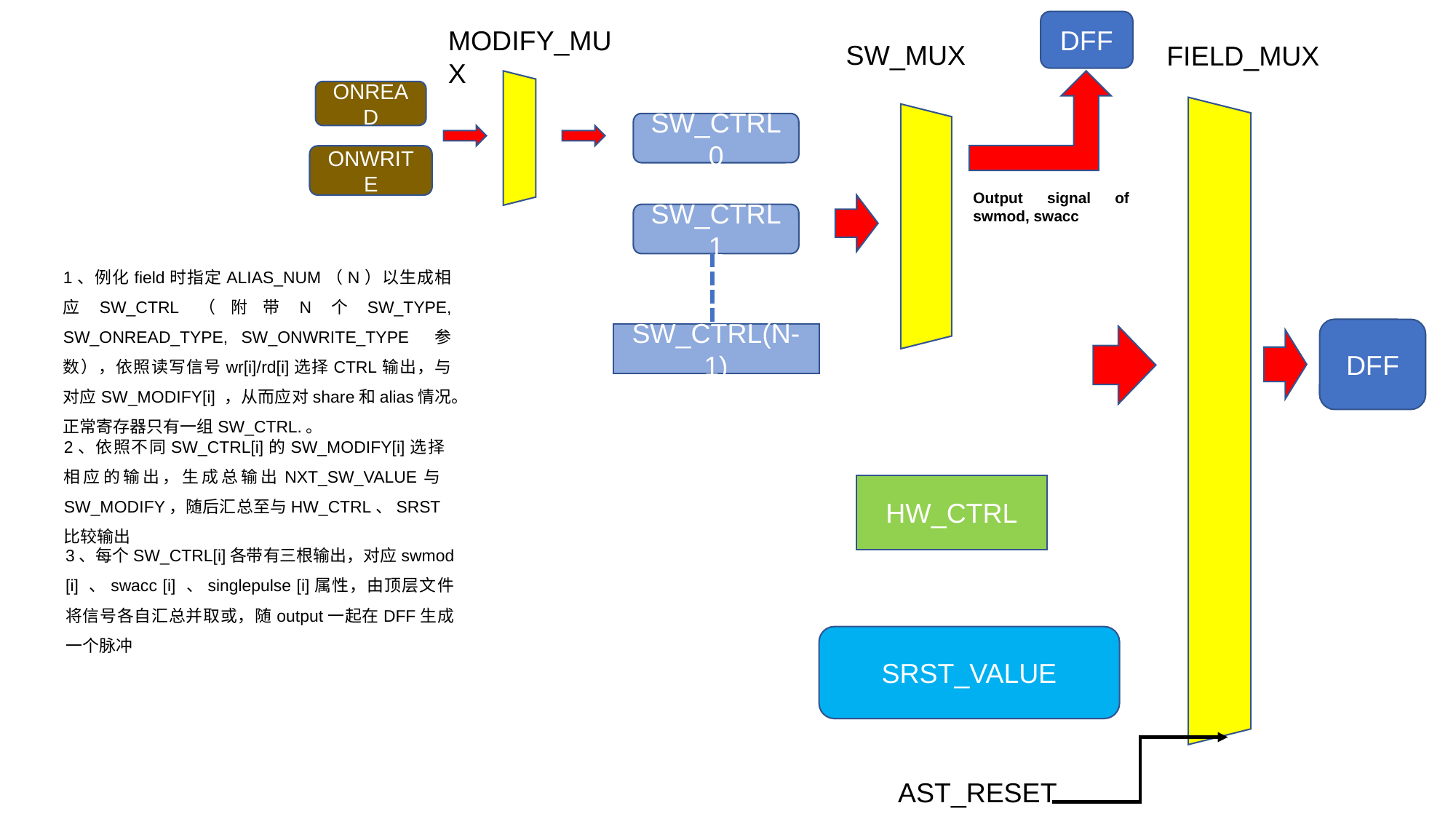

DFF
MODIFY_MUX
SW_MUX
FIELD_MUX

ONREAD
SW_CTRL0

ONWRITE
Output signal of swmod, swacc

SW_CTRL1
1、例化field时指定ALIAS_NUM（N）以生成相应SW_CTRL（附带N个SW_TYPE, SW_ONREAD_TYPE, SW_ONWRITE_TYPE 参数），依照读写信号wr[i]/rd[i]选择CTRL输出，与对应SW_MODIFY[i] ，从而应对share和alias情况。正常寄存器只有一组SW_CTRL.。
DFF
SW_CTRL(N-1)

2、依照不同SW_CTRL[i]的SW_MODIFY[i]选择相应的输出，生成总输出NXT_SW_VALUE与SW_MODIFY，随后汇总至与HW_CTRL、SRST比较输出
HW_CTRL
3、每个SW_CTRL[i]各带有三根输出，对应swmod [i] 、swacc [i] 、singlepulse [i]属性，由顶层文件将信号各自汇总并取或，随output一起在DFF生成一个脉冲
SRST_VALUE
AST_RESET